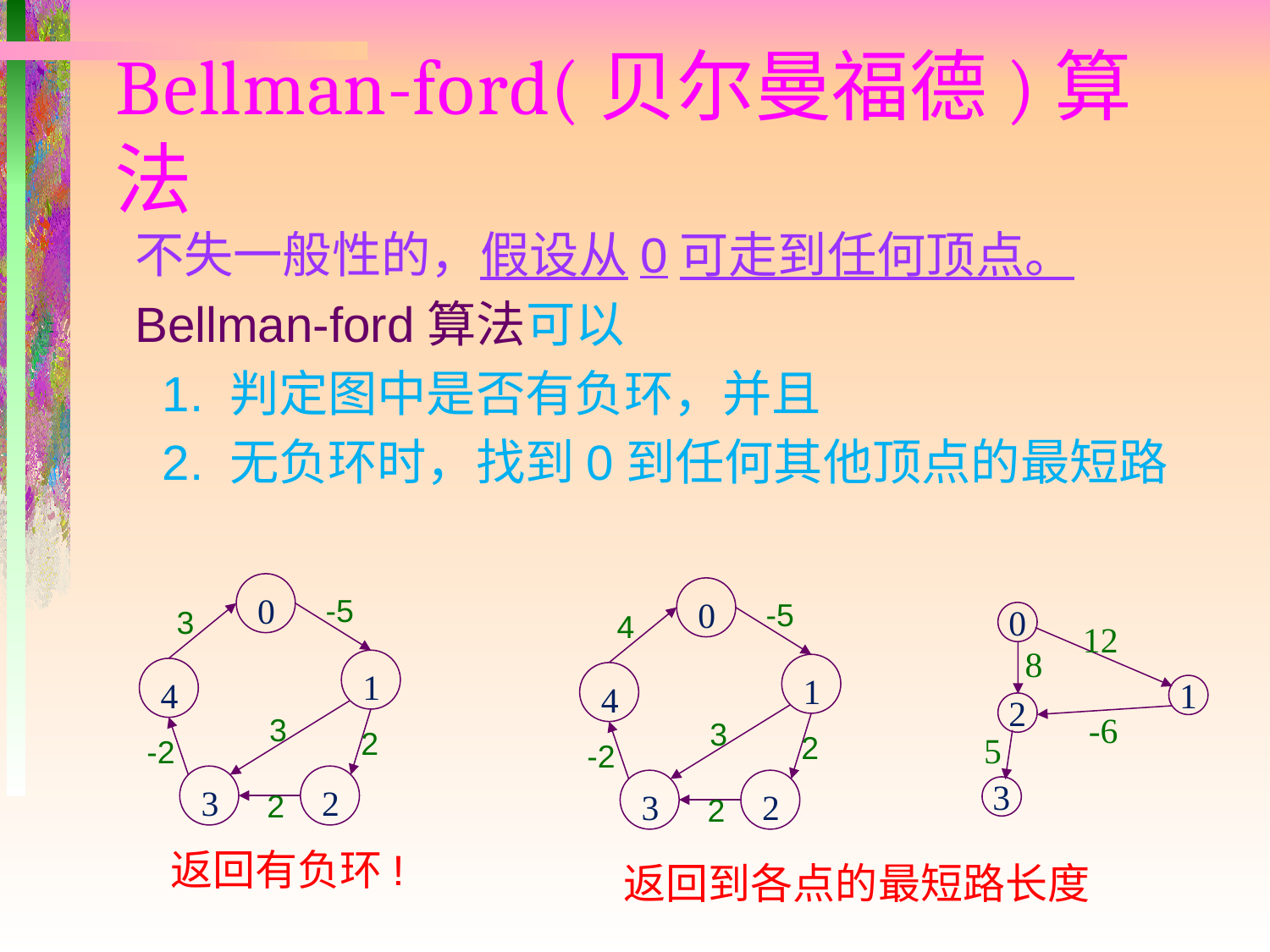

# Bellman-ford(贝尔曼福德)算法
不失一般性的，假设从0可走到任何顶点。
Bellman-ford算法可以
  1. 判定图中是否有负环，并且
  2. 无负环时，找到0到任何其他顶点的最短路
0
-5
3
1
4
3
2
-2
3
2
2
0
-5
4
1
4
3
2
-2
3
2
2
0
12

8

1
2
-6

5

3
返回有负环!
返回到各点的最短路长度